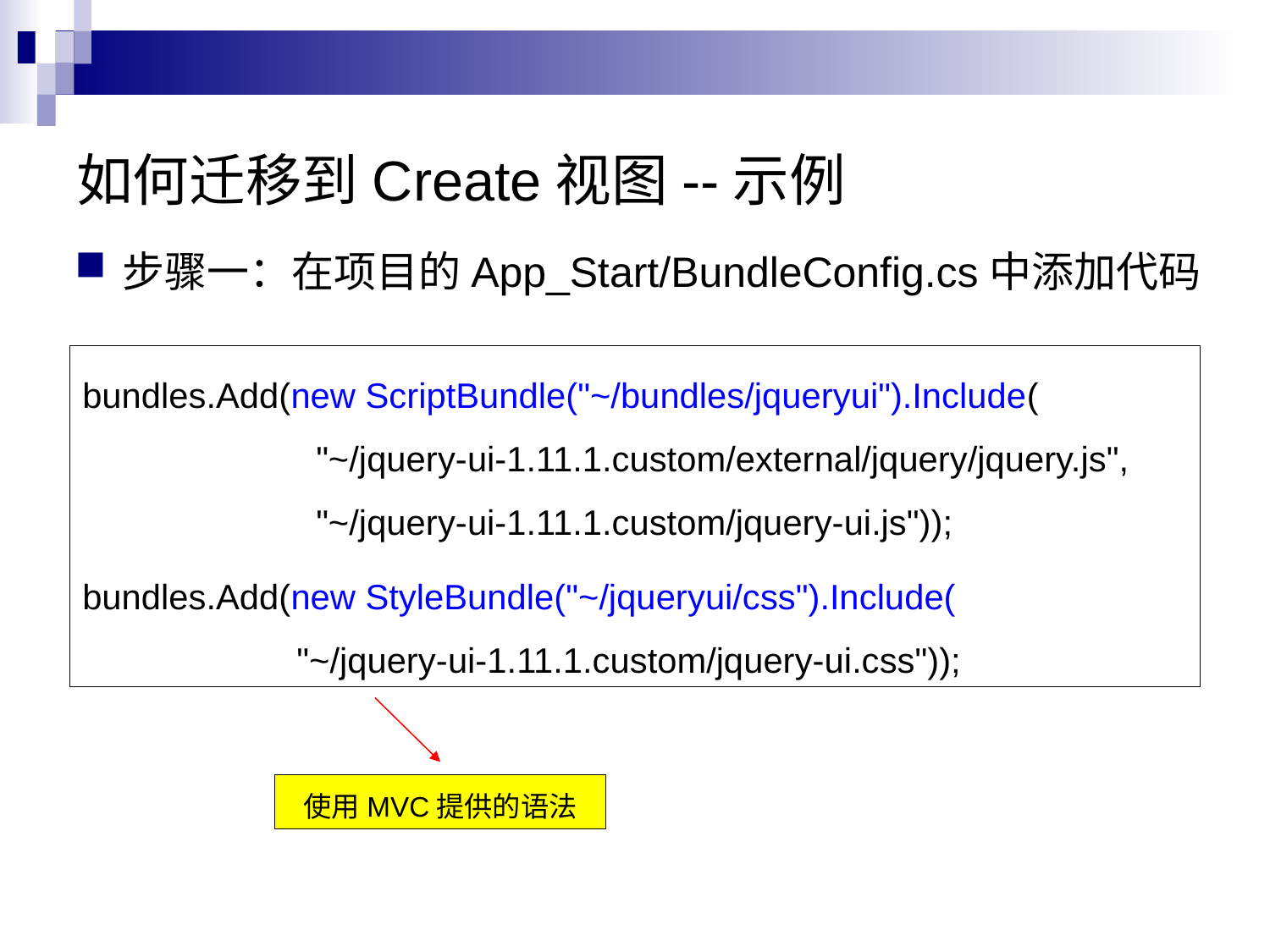

如何迁移到Create视图--示例
步骤一：在项目的App_Start/BundleConfig.cs中添加代码
bundles.Add(new ScriptBundle("~/bundles/jqueryui").Include(
                        "~/jquery-ui-1.11.1.custom/external/jquery/jquery.js",
                        "~/jquery-ui-1.11.1.custom/jquery-ui.js"));
bundles.Add(new StyleBundle("~/jqueryui/css").Include(
                      "~/jquery-ui-1.11.1.custom/jquery-ui.css"));
使用MVC提供的语法